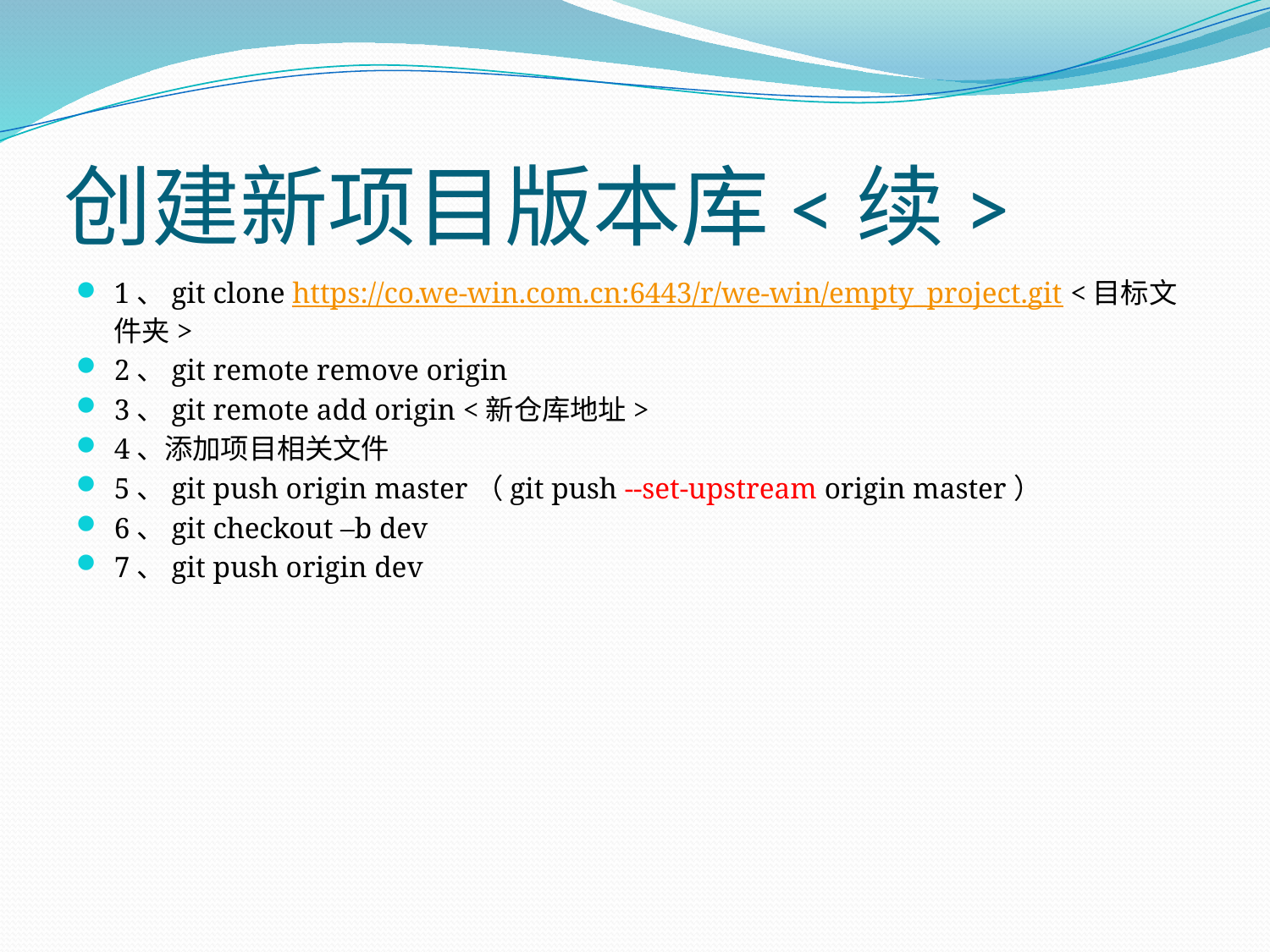

# 创建新项目版本库<续>
1、git clone https://co.we-win.com.cn:6443/r/we-win/empty_project.git <目标文件夹>
2、git remote remove origin
3、git remote add origin <新仓库地址>
4、添加项目相关文件
5、git push origin master（git push --set-upstream origin master）
6、git checkout –b dev
7、git push origin dev